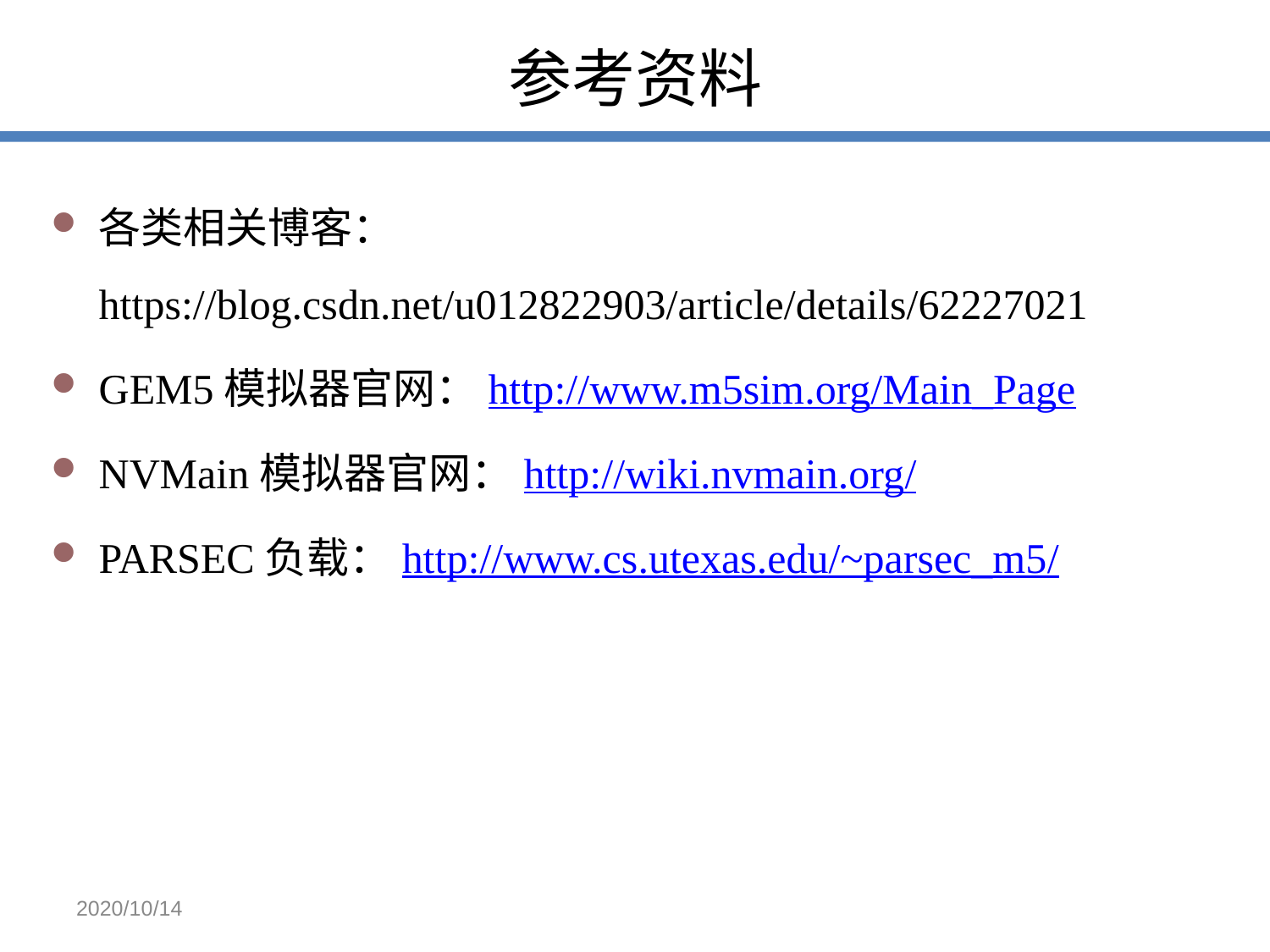

# 参考资料

各类相关博客： https://blog.csdn.net/u012822903/article/details/62227021
GEM5模拟器官网：http://www.m5sim.org/Main_Page
NVMain模拟器官网：http://wiki.nvmain.org/
PARSEC负载：http://www.cs.utexas.edu/~parsec_m5/

2020/10/14
10